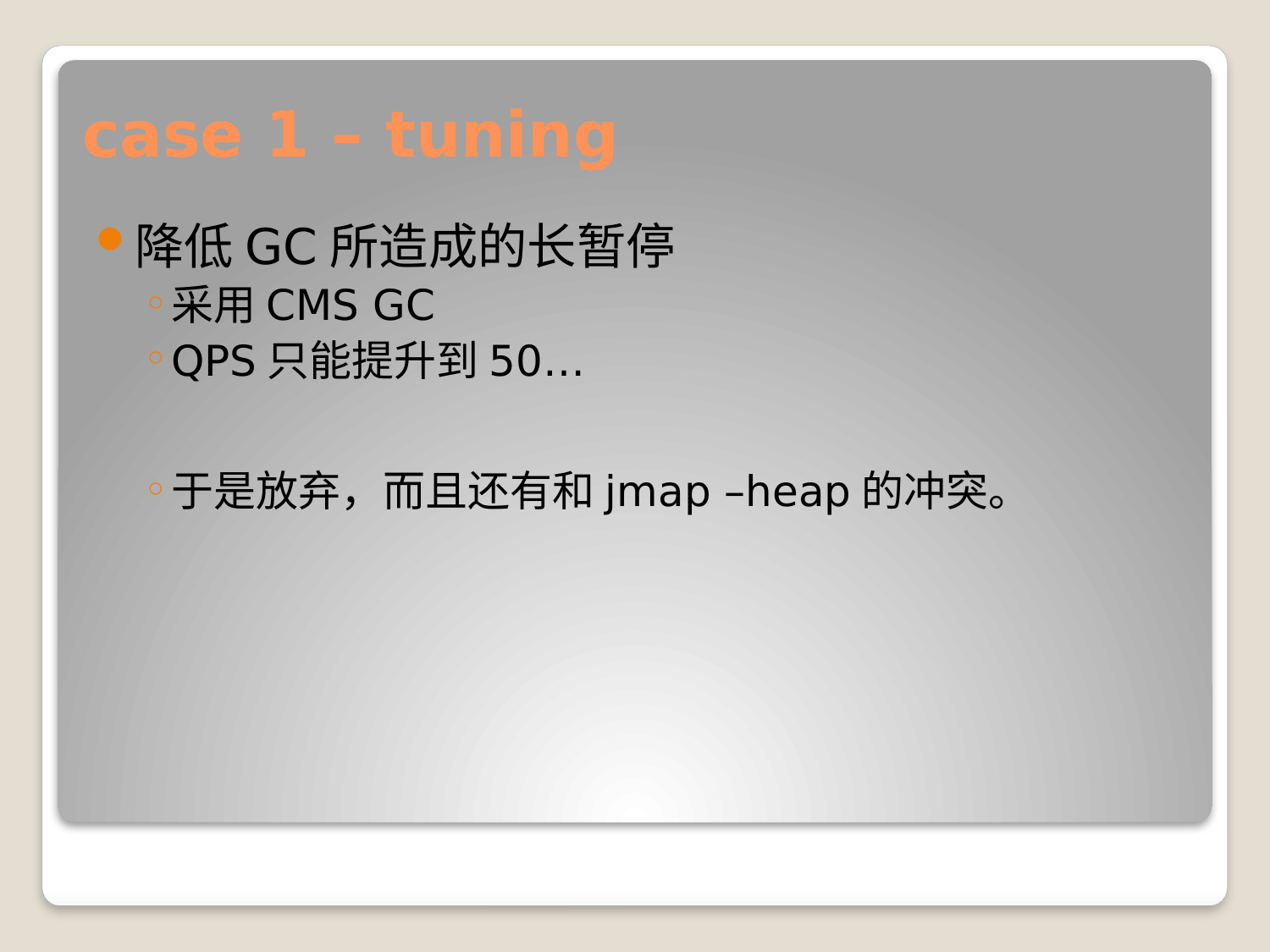

# case 1 – tuning
降低GC所造成的长暂停
采用CMS GC
QPS只能提升到50…

于是放弃，而且还有和jmap –heap的冲突。